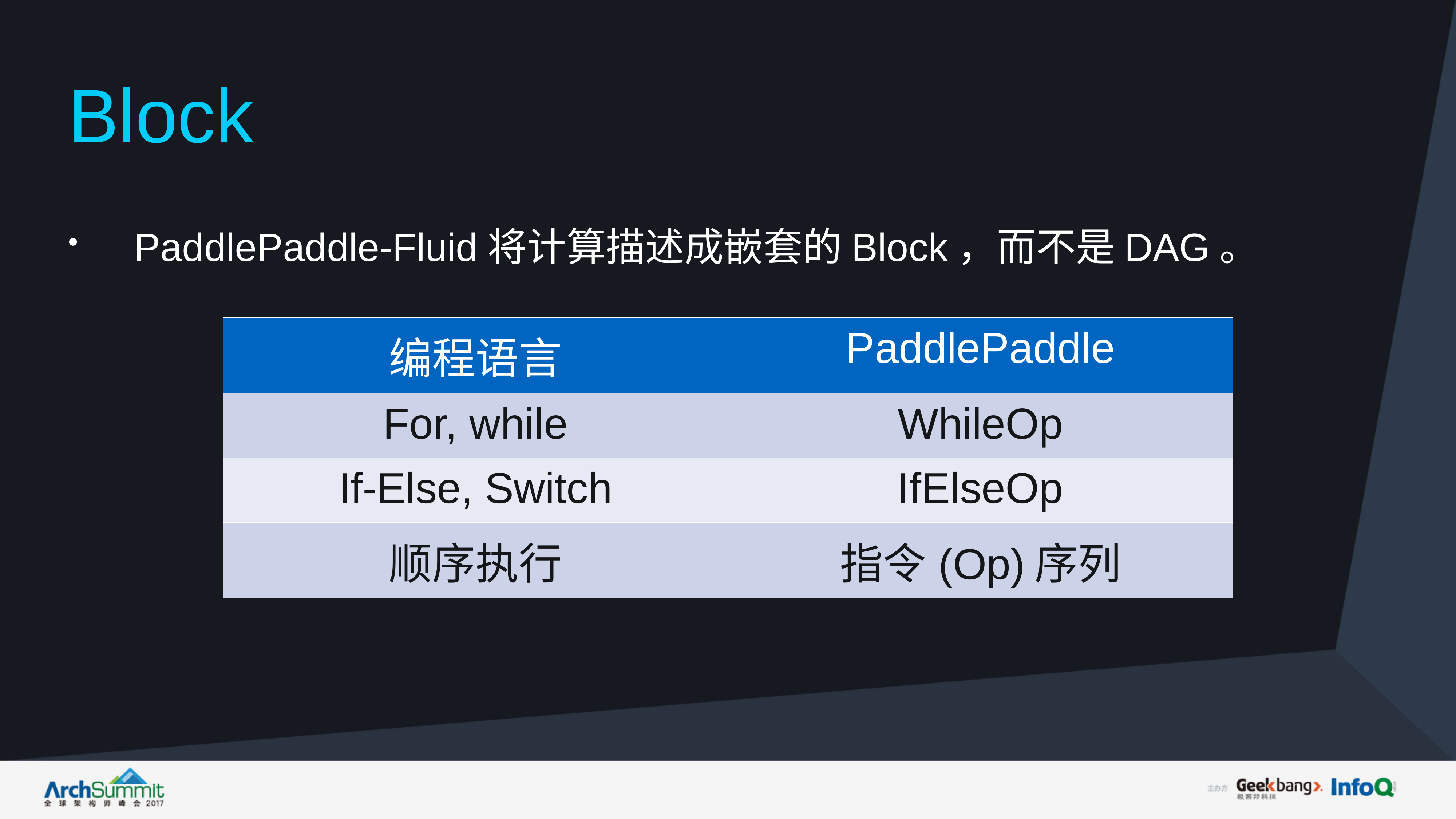

# Block
PaddlePaddle-Fluid将计算描述成嵌套的Block，而不是DAG。
| 编程语言 | PaddlePaddle |
| --- | --- |
| For, while | WhileOp |
| If-Else, Switch | IfElseOp |
| 顺序执行 | 指令(Op)序列 |